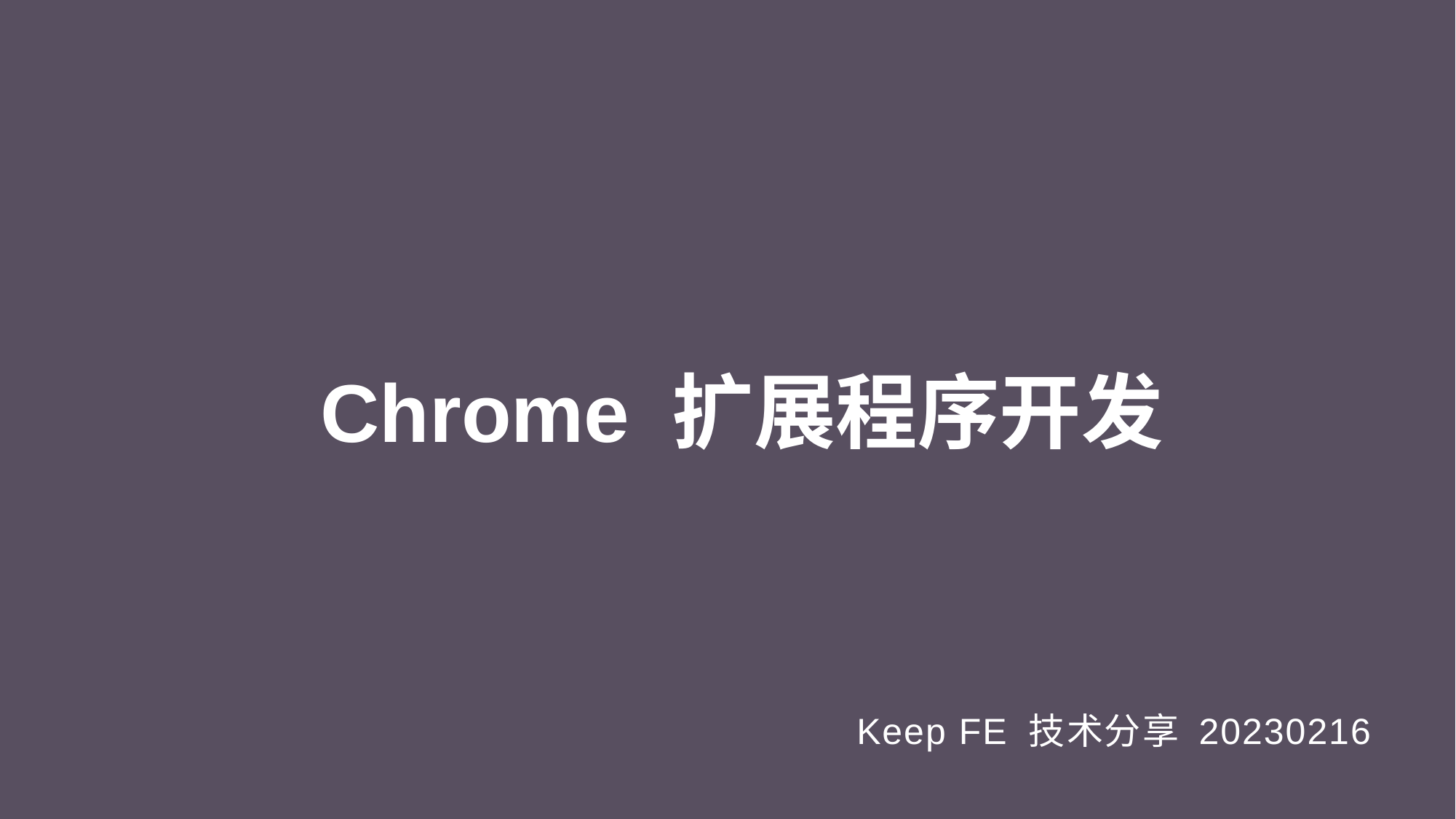

# Chrome 扩展程序开发
Keep FE 技术分享 20230216